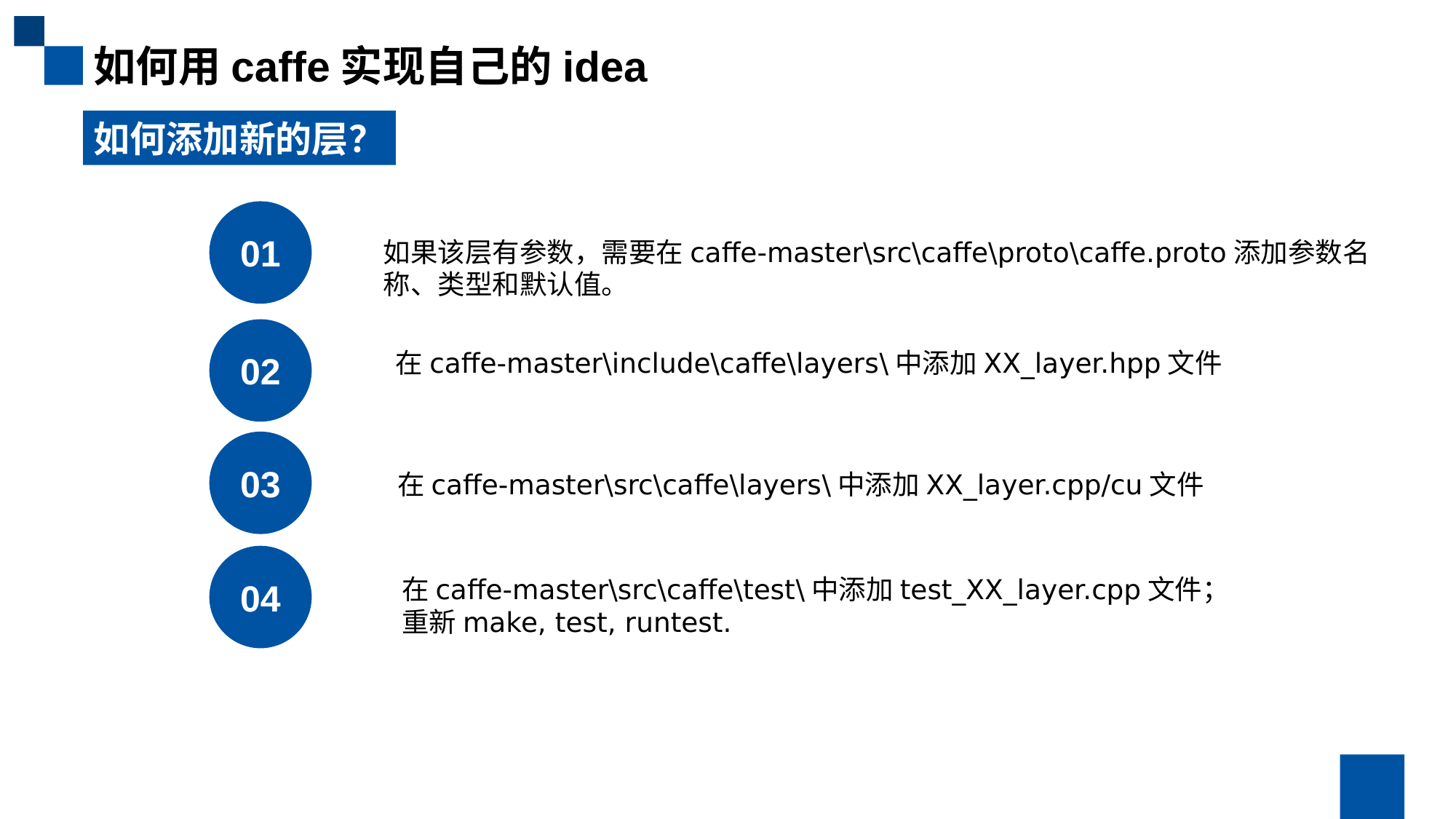

如何用caffe实现自己的idea
如何添加新的层？
01
如果该层有参数，需要在caffe-master\src\caffe\proto\caffe.proto添加参数名称、类型和默认值。
02
在caffe-master\include\caffe\layers\中添加XX_layer.hpp文件
03
在caffe-master\src\caffe\layers\中添加XX_layer.cpp/cu文件
04
在caffe-master\src\caffe\test\中添加test_XX_layer.cpp文件；重新make, test, runtest.